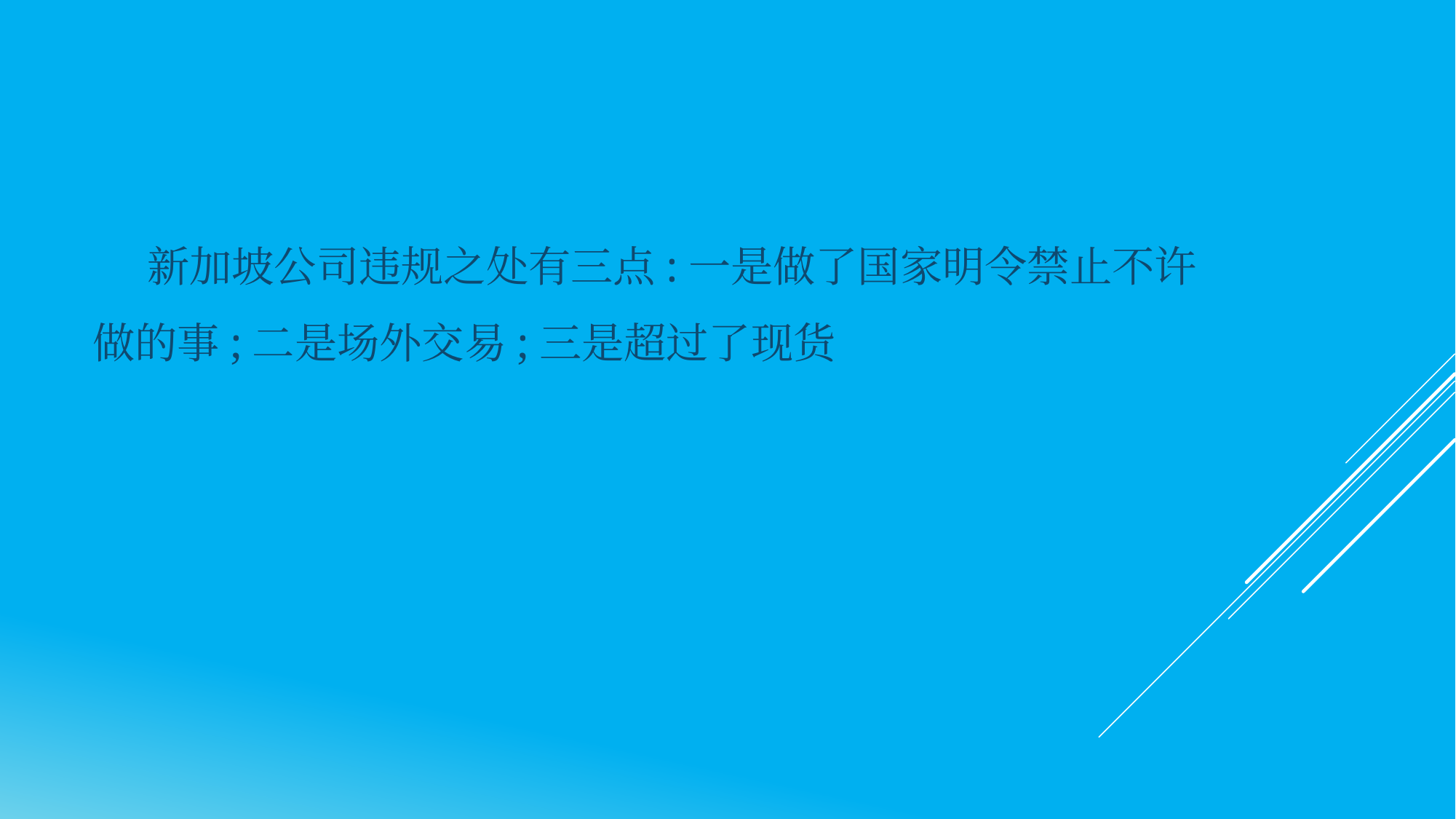

新加坡公司违规之处有三点:一是做了国家明令禁止不许做的事;二是场外交易;三是超过了现货